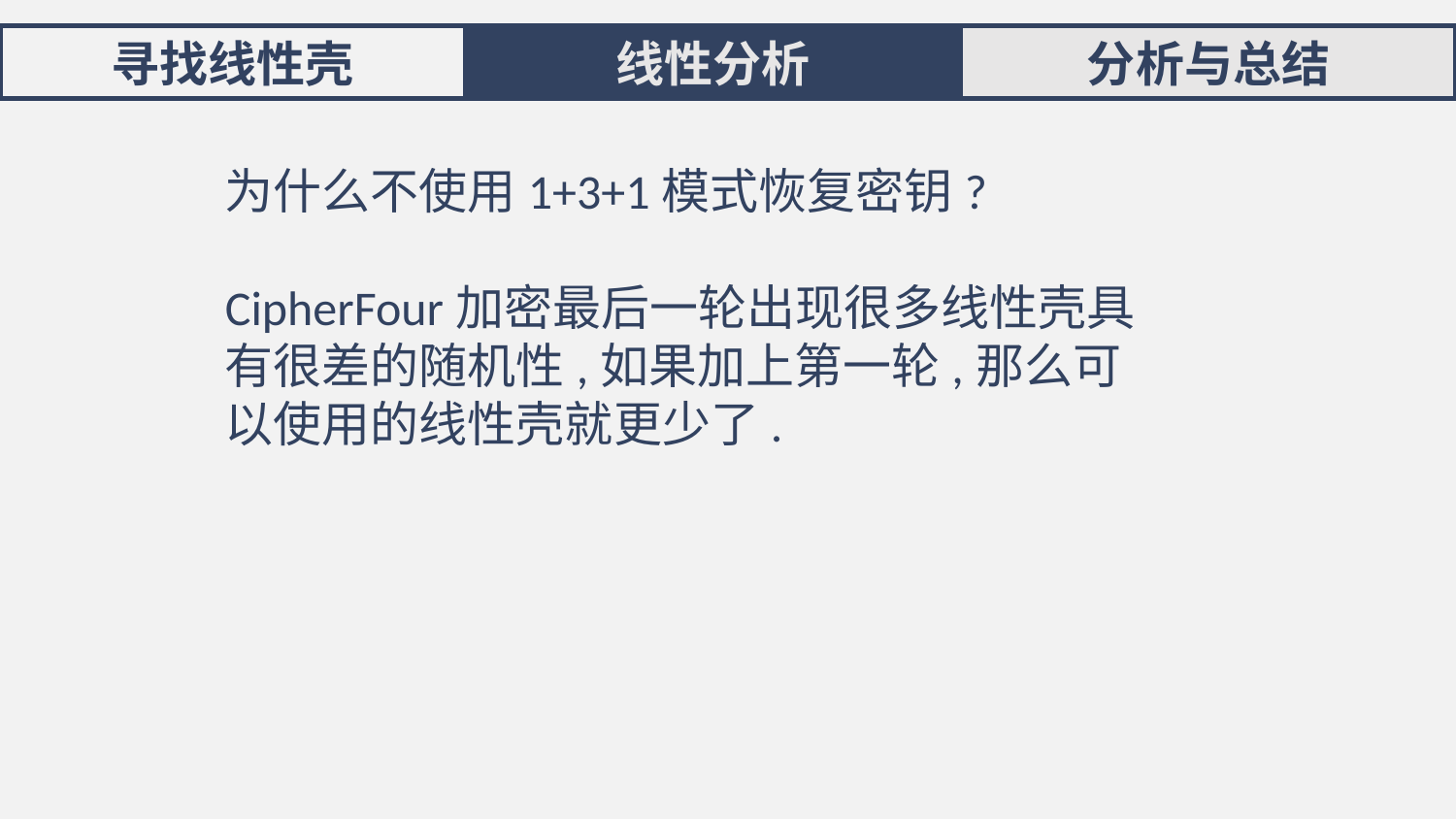

寻找线性壳
线性分析
分析与总结
为什么不使用1+3+1模式恢复密钥?

CipherFour加密最后一轮出现很多线性壳具有很差的随机性,如果加上第一轮,那么可以使用的线性壳就更少了.